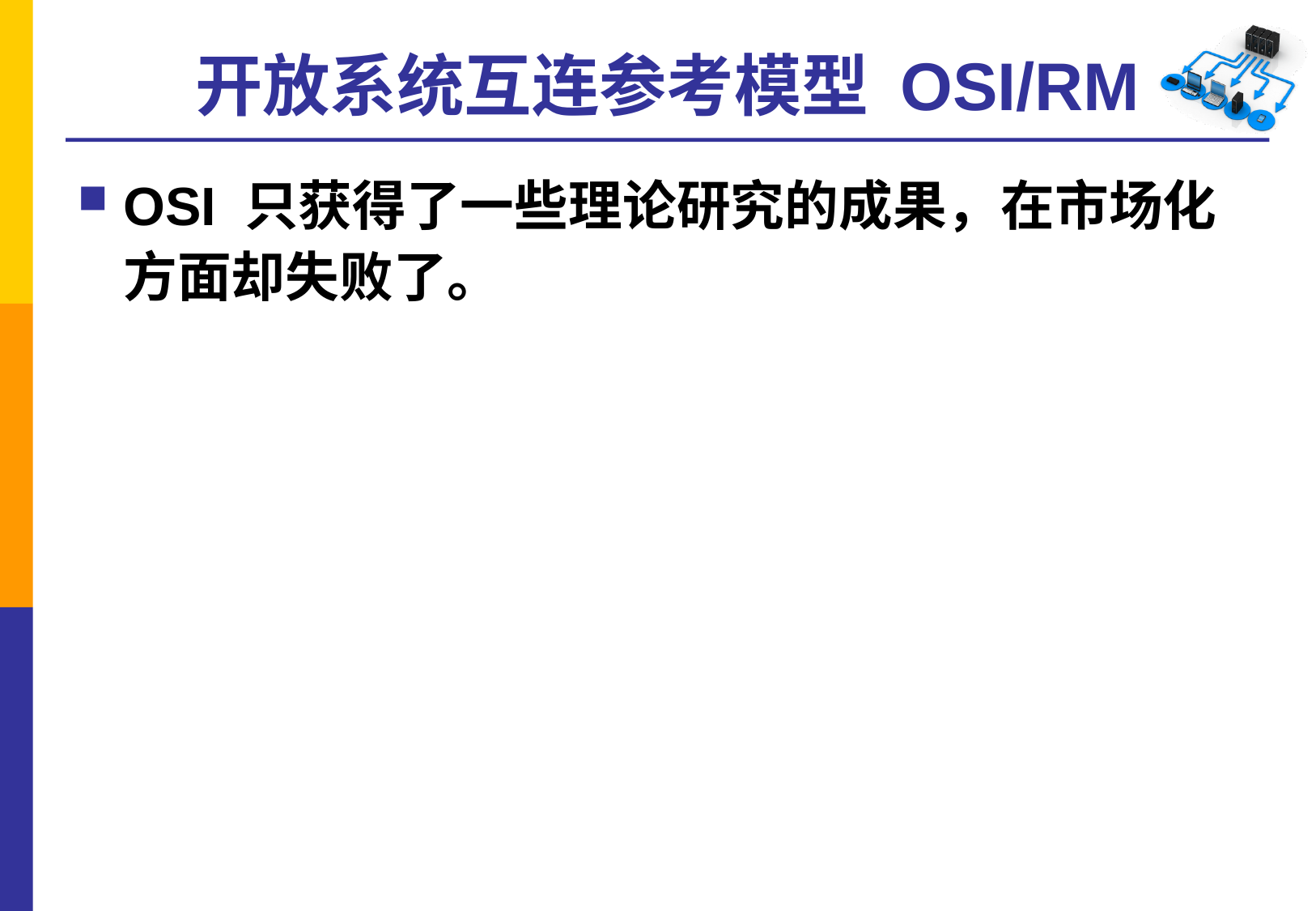

# 开放系统互连参考模型 OSI/RM
OSI 只获得了一些理论研究的成果，在市场化方面却失败了。